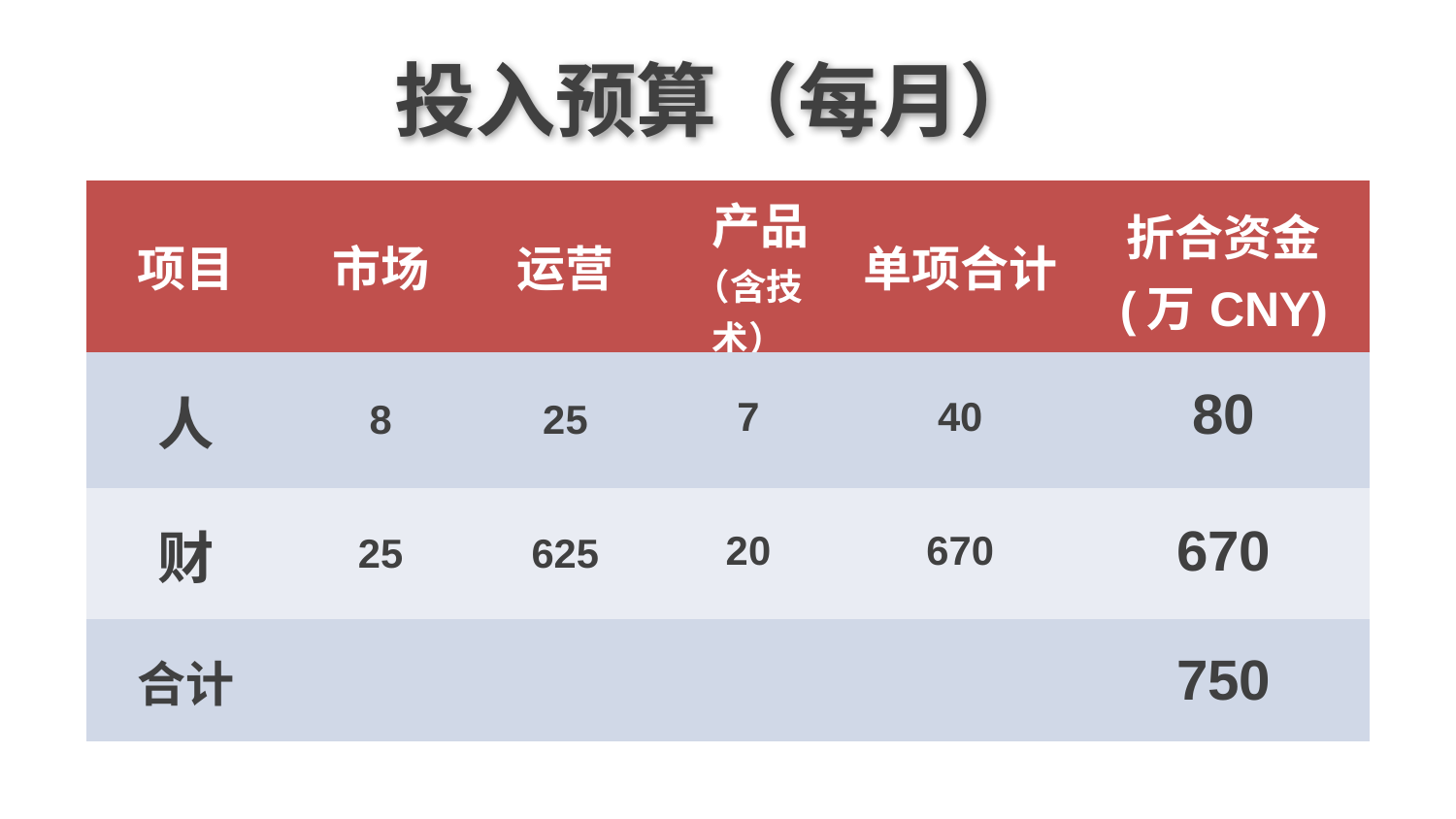

投入预算（每月）
| 项目 | 市场 | 运营 | 产品 （含技术） | 单项合计 | 折合资金 (万CNY) |
| --- | --- | --- | --- | --- | --- |
| 人 | 8 | 25 | 7 | 40 | 80 |
| 财 | 25 | 625 | 20 | 670 | 670 |
| 合计 |  |  |  |  | 750 |